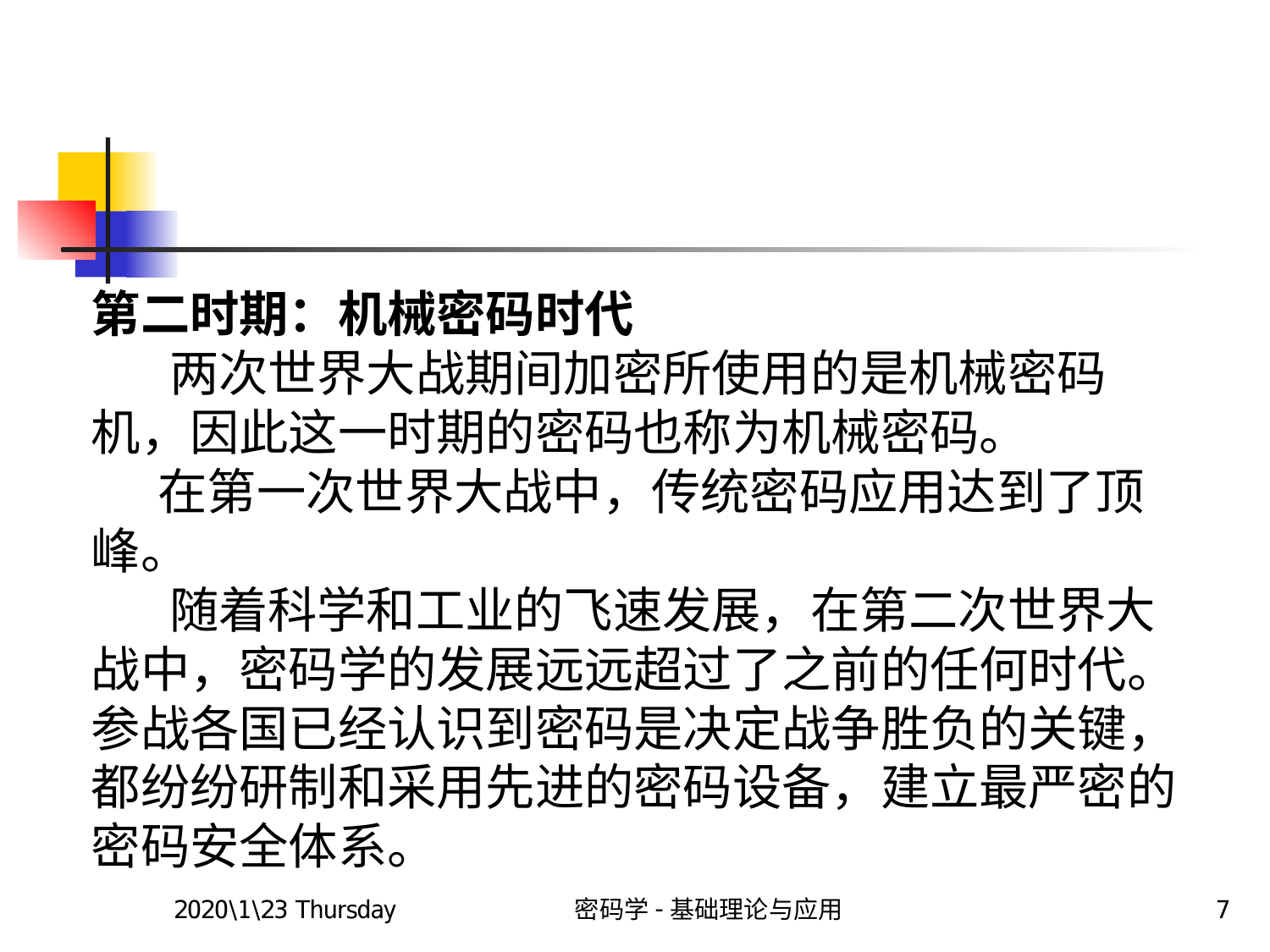

第二时期：机械密码时代
      两次世界大战期间加密所使用的是机械密码机，因此这一时期的密码也称为机械密码。
     在第一次世界大战中，传统密码应用达到了顶峰。
      随着科学和工业的飞速发展，在第二次世界大战中，密码学的发展远远超过了之前的任何时代。参战各国已经认识到密码是决定战争胜负的关键，都纷纷研制和采用先进的密码设备，建立最严密的密码安全体系。

2020\1\23 Thursday
密码学-基础理论与应用
7